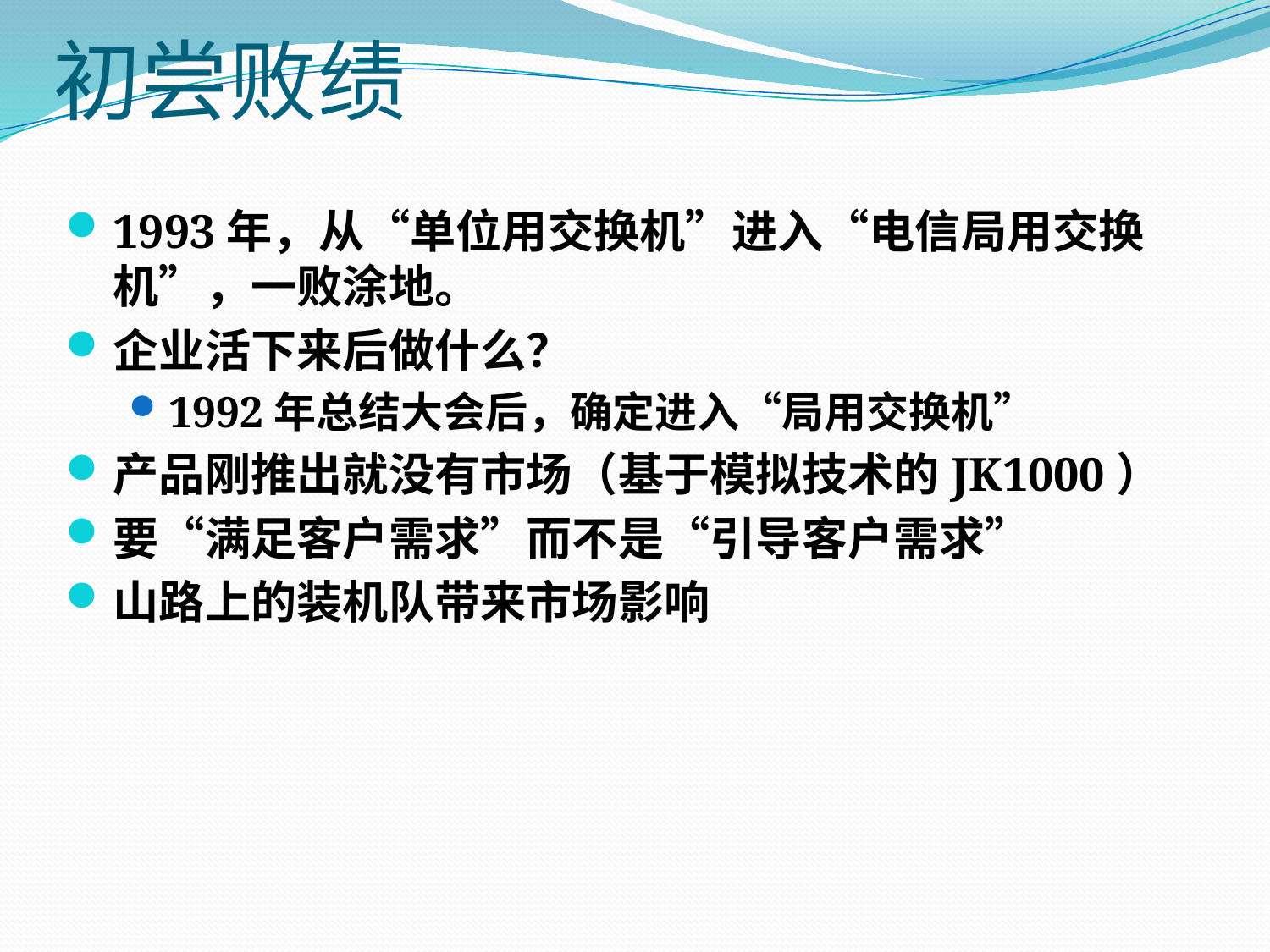

# 初尝败绩
1993年，从“单位用交换机”进入“电信局用交换机”，一败涂地。
企业活下来后做什么？
1992年总结大会后，确定进入“局用交换机”
产品刚推出就没有市场（基于模拟技术的JK1000）
要“满足客户需求”而不是“引导客户需求”
山路上的装机队带来市场影响